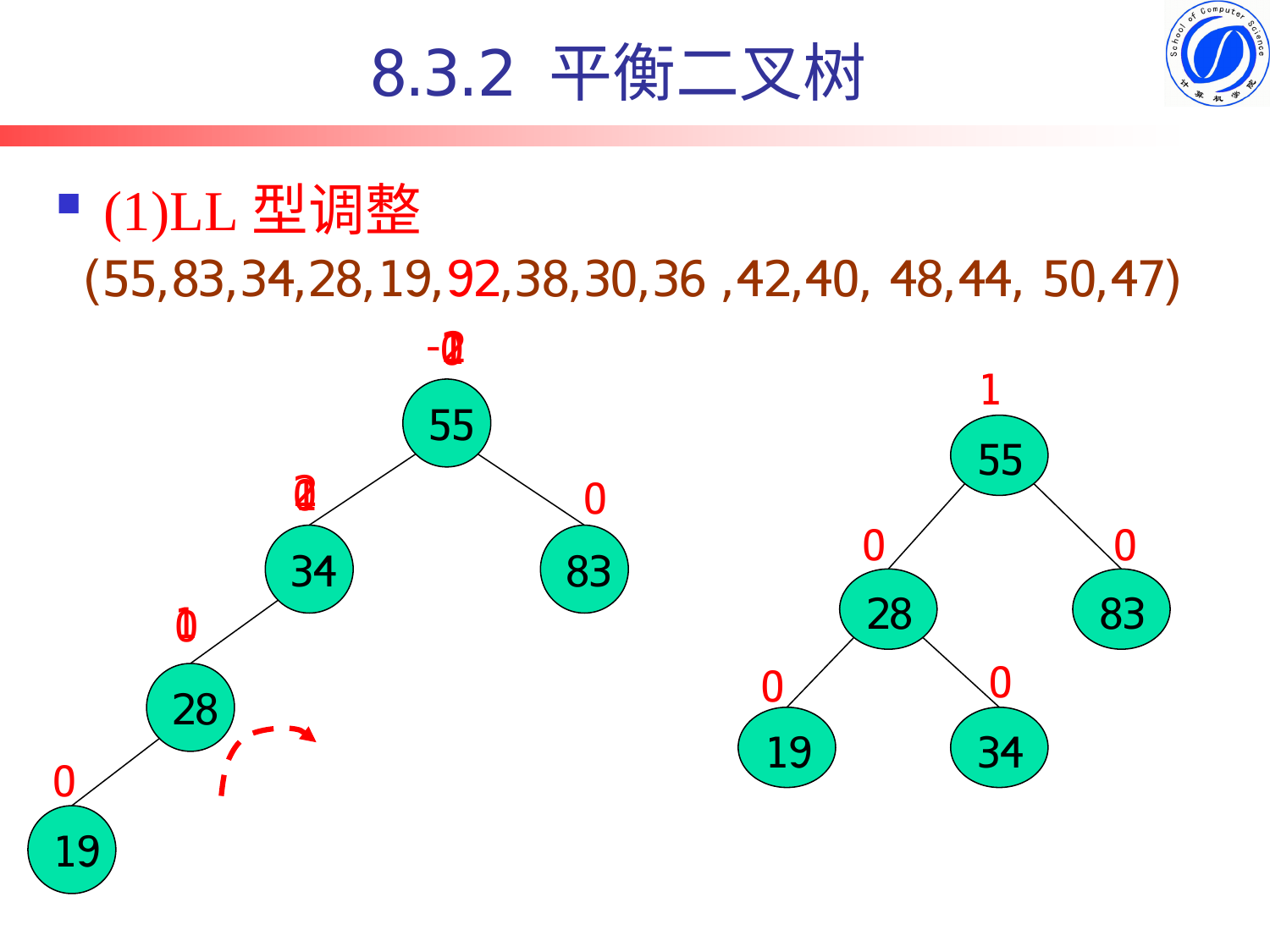

8.3.2 平衡二叉树
(1)LL型调整
(55,83,34,28,19,92,38,30,36 ,42,40, 48,44, 50,47)
2
-1
1
0
1
55
0
0
28
83
0
0
19
34
55
2
0
1
0
34
83
1
0
28

0
19